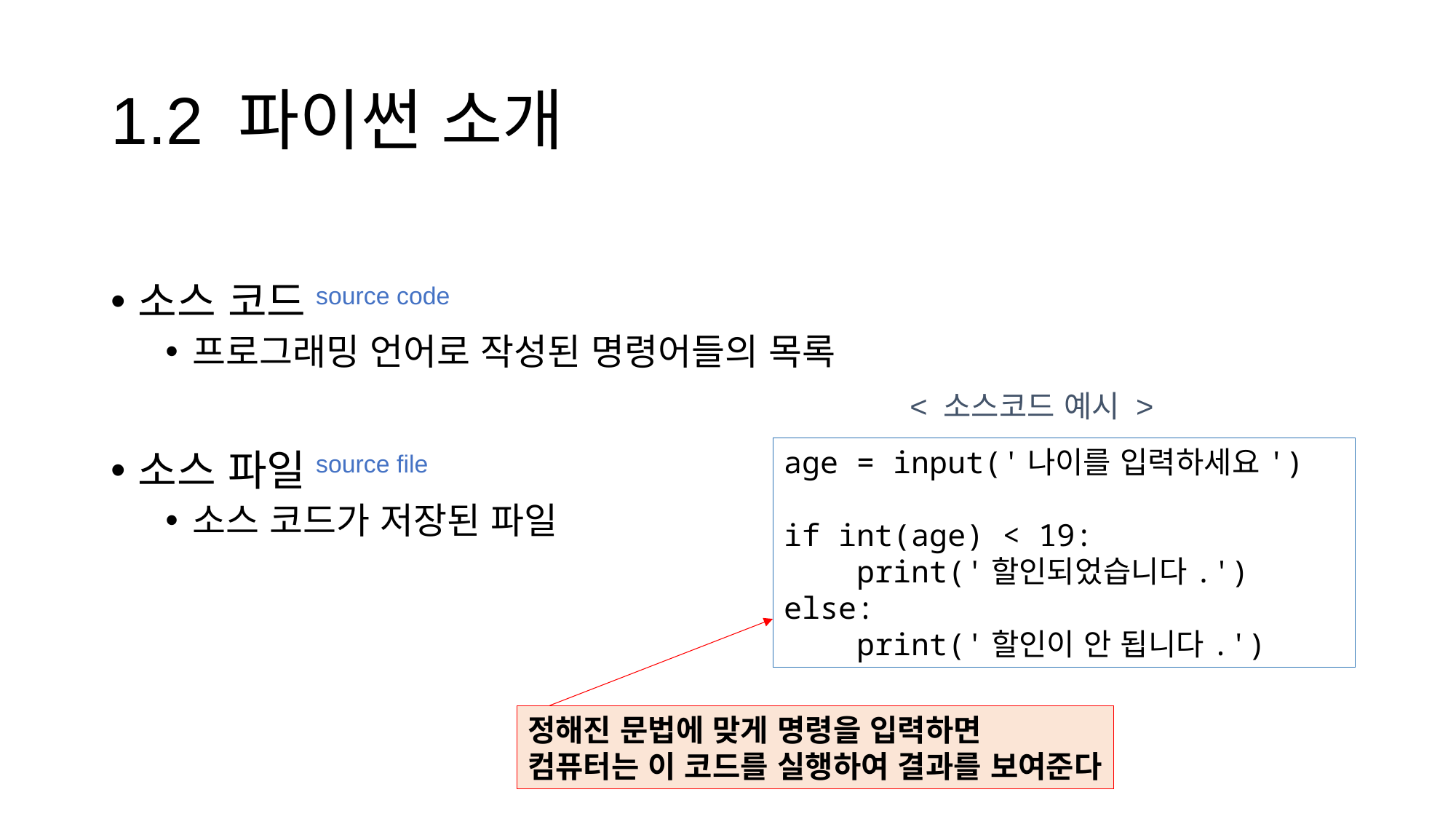

# 1.2 파이썬 소개

소스 코드source code
프로그래밍 언어로 작성된 명령어들의 목록

소스 파일source file
소스 코드가 저장된 파일

< 소스코드 예시 >
age = input('나이를 입력하세요')
if int(age) < 19:
    print('할인되었습니다.')
else:
    print('할인이 안 됩니다.')
정해진 문법에 맞게 명령을 입력하면
컴퓨터는 이 코드를 실행하여 결과를 보여준다